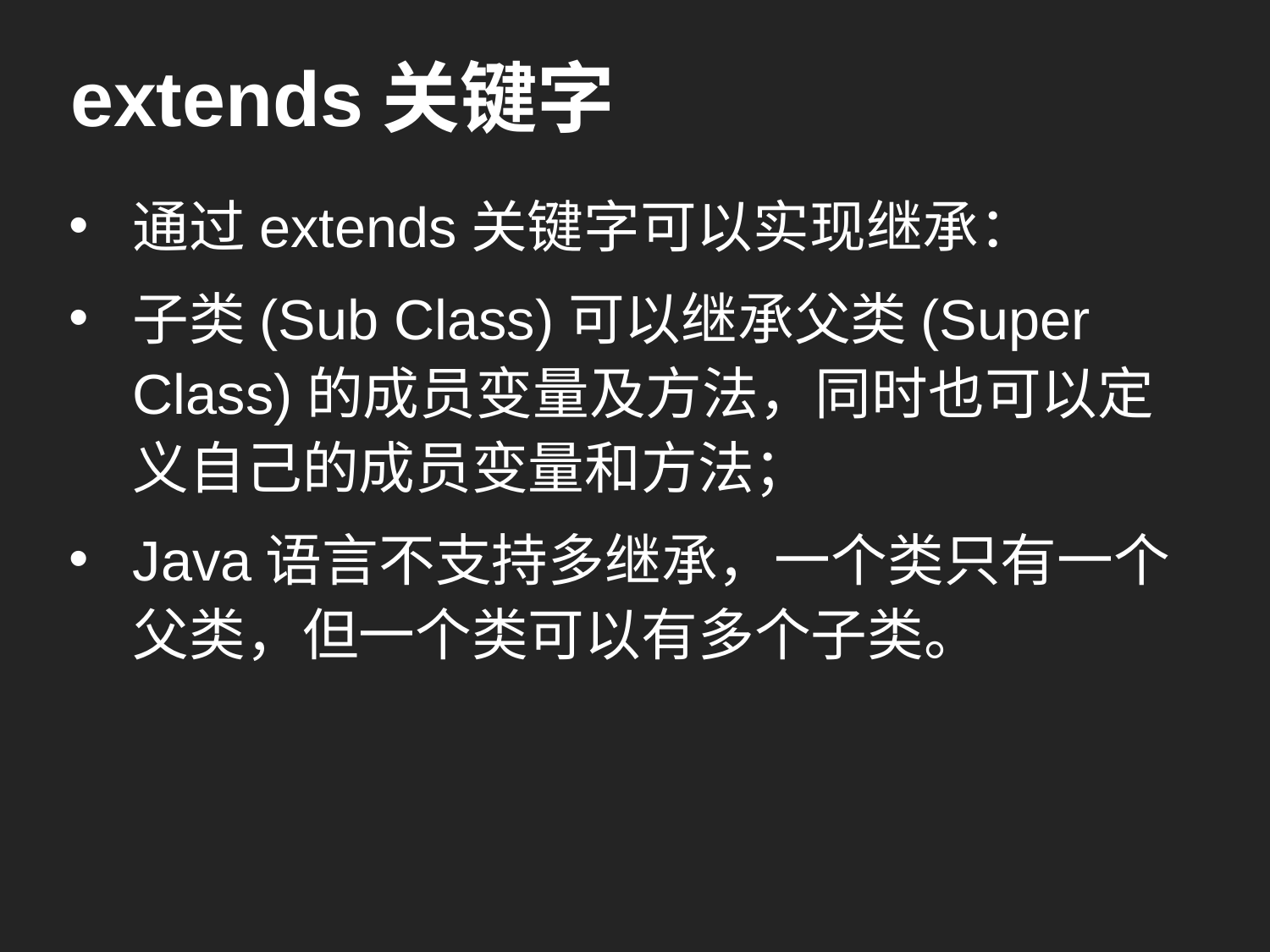

# extends关键字
通过extends关键字可以实现继承：
子类(Sub Class)可以继承父类(Super Class)的成员变量及方法，同时也可以定义自己的成员变量和方法；
Java语言不支持多继承，一个类只有一个父类，但一个类可以有多个子类。